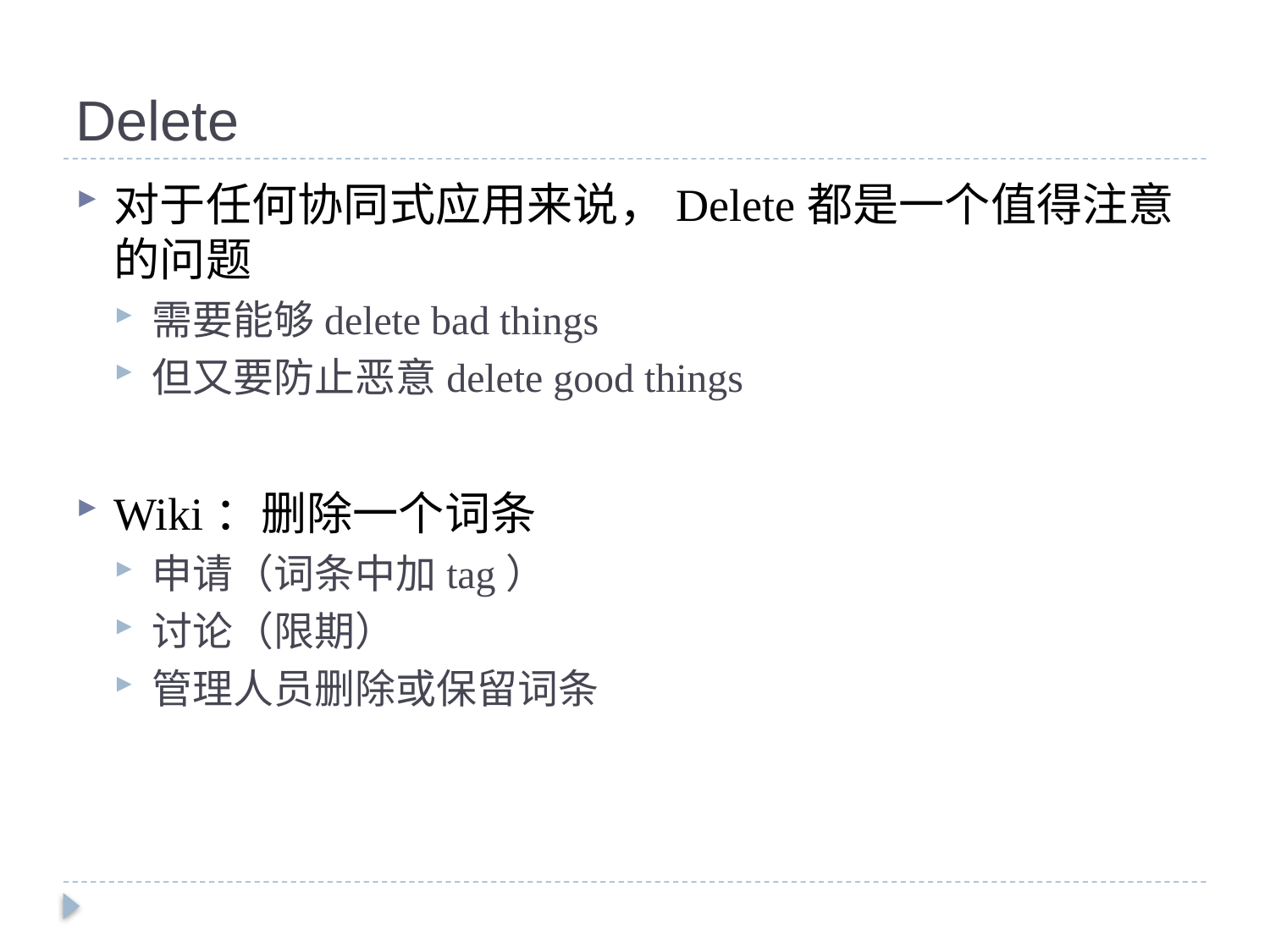

# Delete
对于任何协同式应用来说，Delete都是一个值得注意的问题
需要能够delete bad things
但又要防止恶意delete good things

Wiki：删除一个词条
申请（词条中加tag）
讨论（限期）
管理人员删除或保留词条